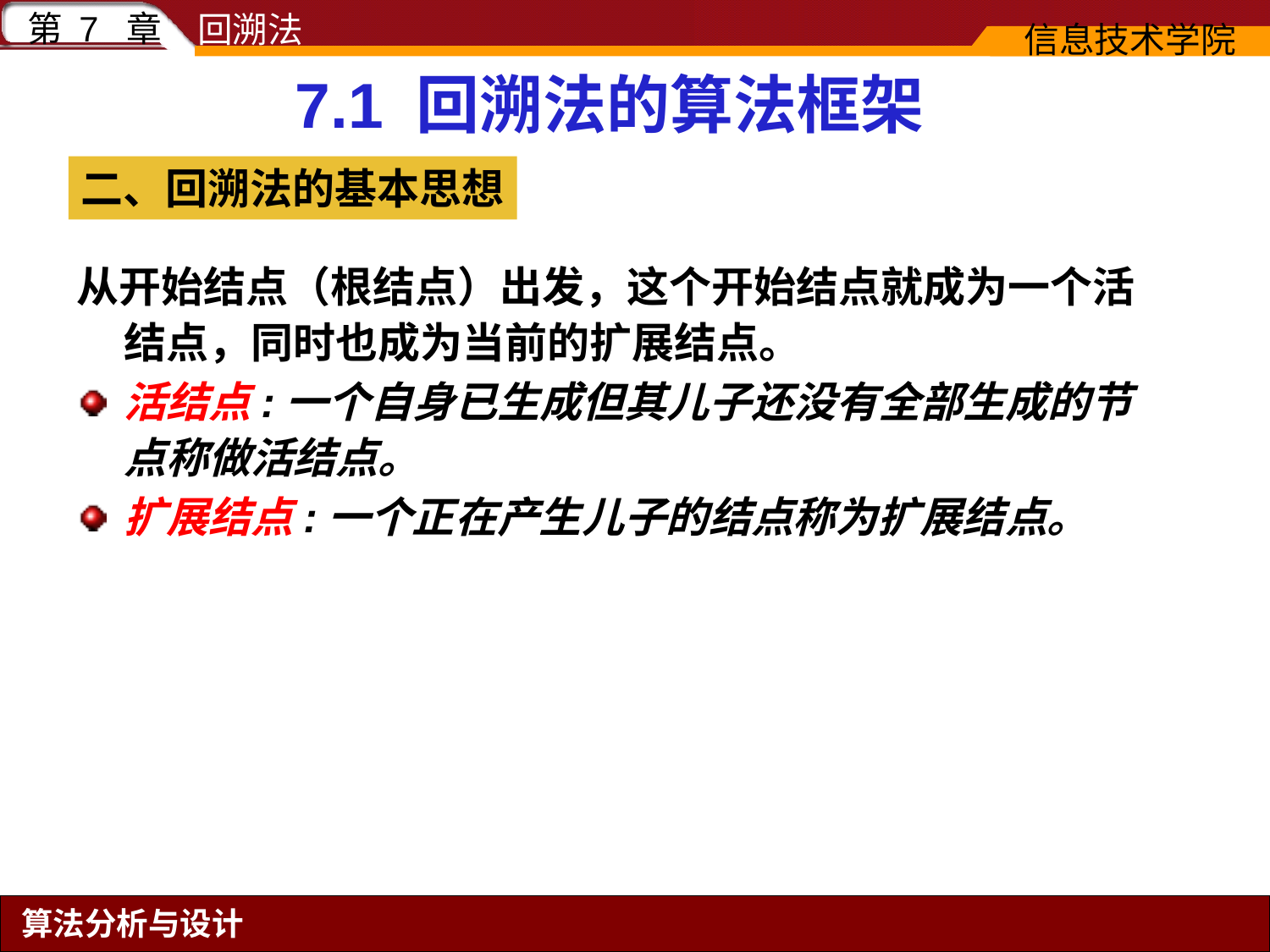

7.1 回溯法的算法框架
二、回溯法的基本思想
从开始结点（根结点）出发，这个开始结点就成为一个活结点，同时也成为当前的扩展结点。
活结点:一个自身已生成但其儿子还没有全部生成的节点称做活结点。
扩展结点:一个正在产生儿子的结点称为扩展结点。